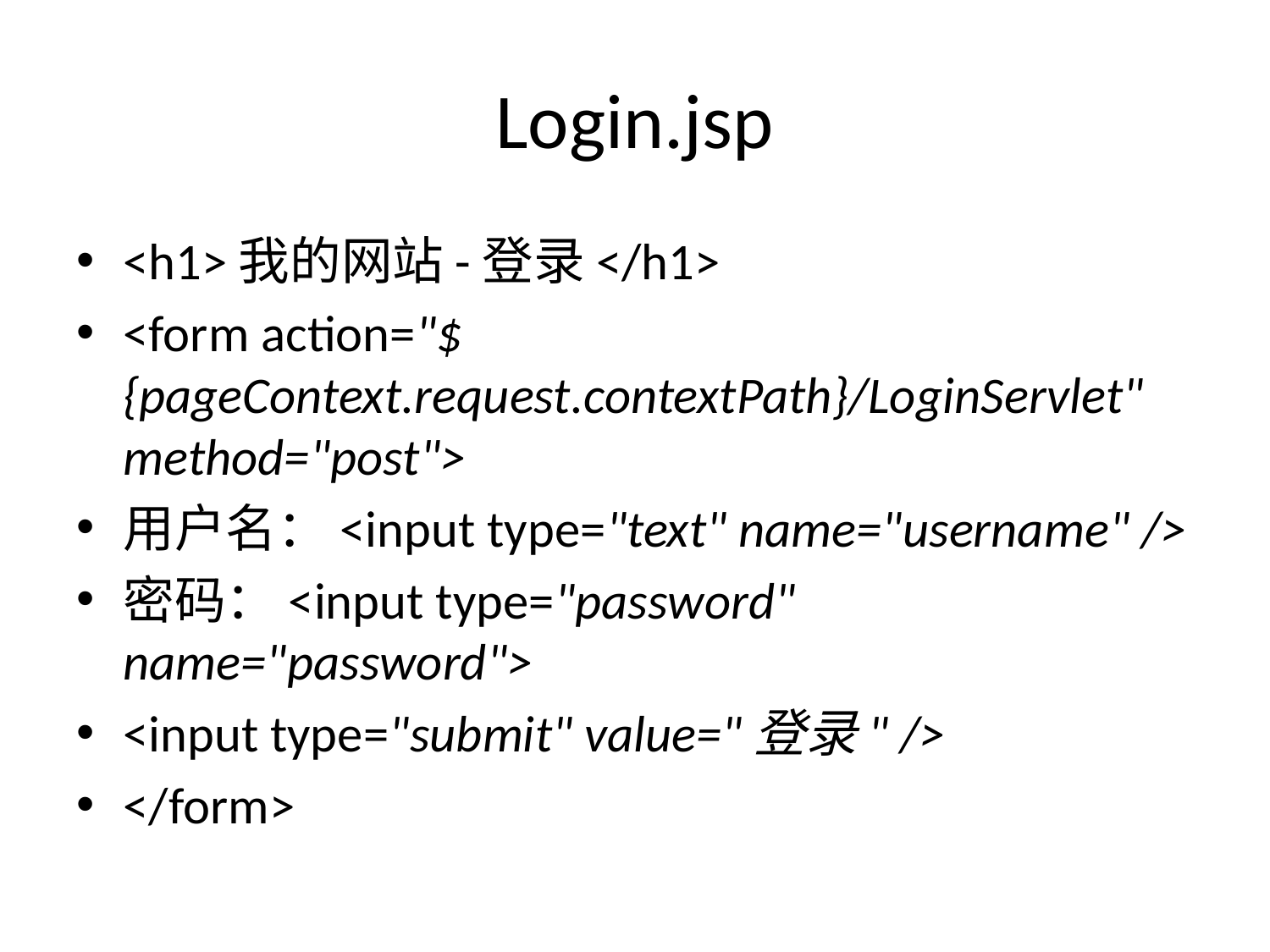

# Login.jsp
<h1>我的网站-登录</h1>
<form action="${pageContext.request.contextPath}/LoginServlet" method="post">
用户名：<input type="text" name="username" />
密码：<input type="password" name="password">
<input type="submit" value="登录" />
</form>